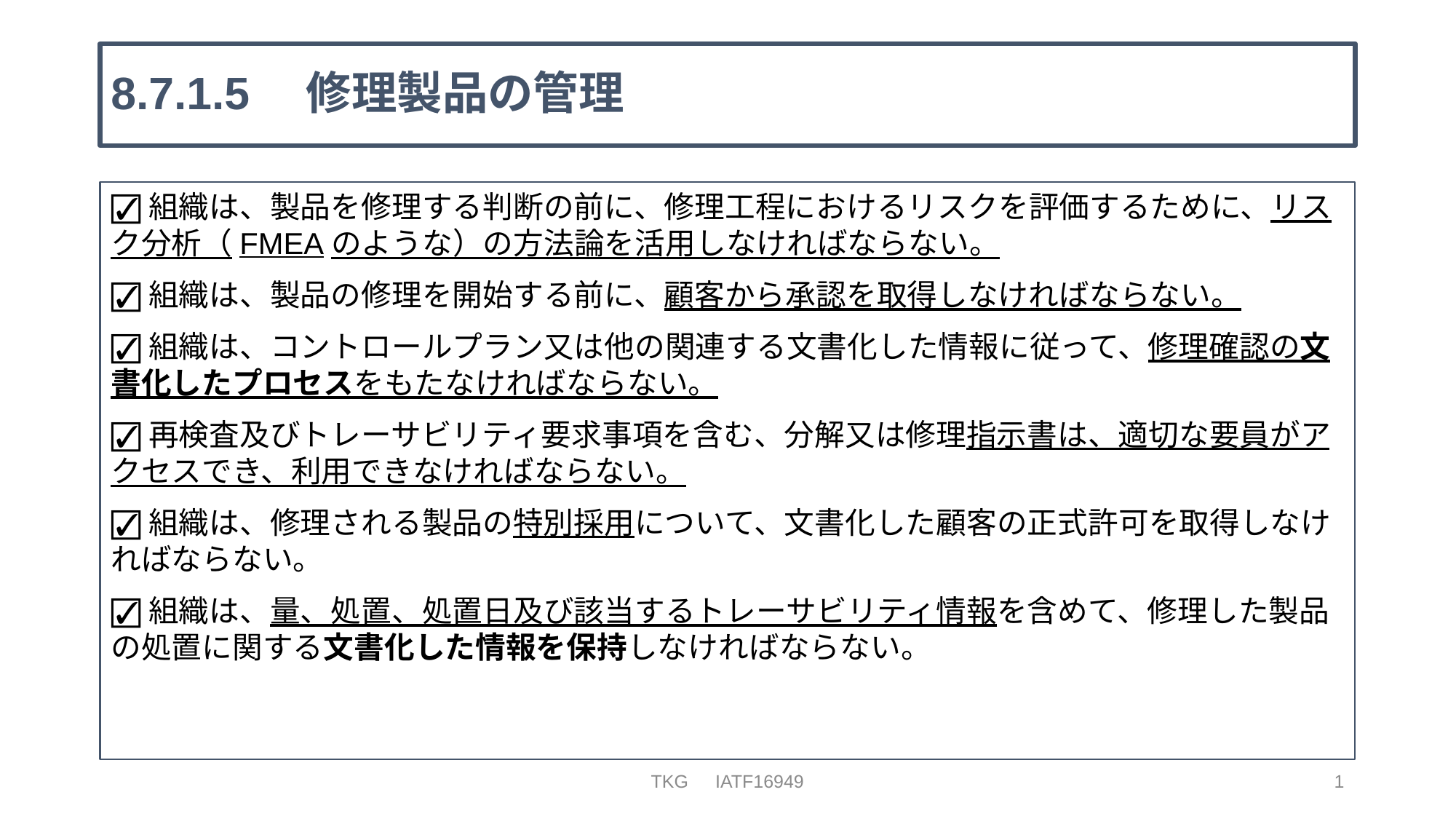

# 8.7.1.5　修理製品の管理
☑組織は、製品を修理する判断の前に、修理工程におけるリスクを評価するために、リスク分析（FMEAのような）の方法論を活用しなければならない。
☑組織は、製品の修理を開始する前に、顧客から承認を取得しなければならない。
☑組織は、コントロールプラン又は他の関連する文書化した情報に従って、修理確認の文書化したプロセスをもたなければならない。
☑再検査及びトレーサビリティ要求事項を含む、分解又は修理指示書は、適切な要員がアクセスでき、利用できなければならない。
☑組織は、修理される製品の特別採用について、文書化した顧客の正式許可を取得しなければならない。
☑組織は、量、処置、処置日及び該当するトレーサビリティ情報を含めて、修理した製品の処置に関する文書化した情報を保持しなければならない。

TKG　IATF16949
1